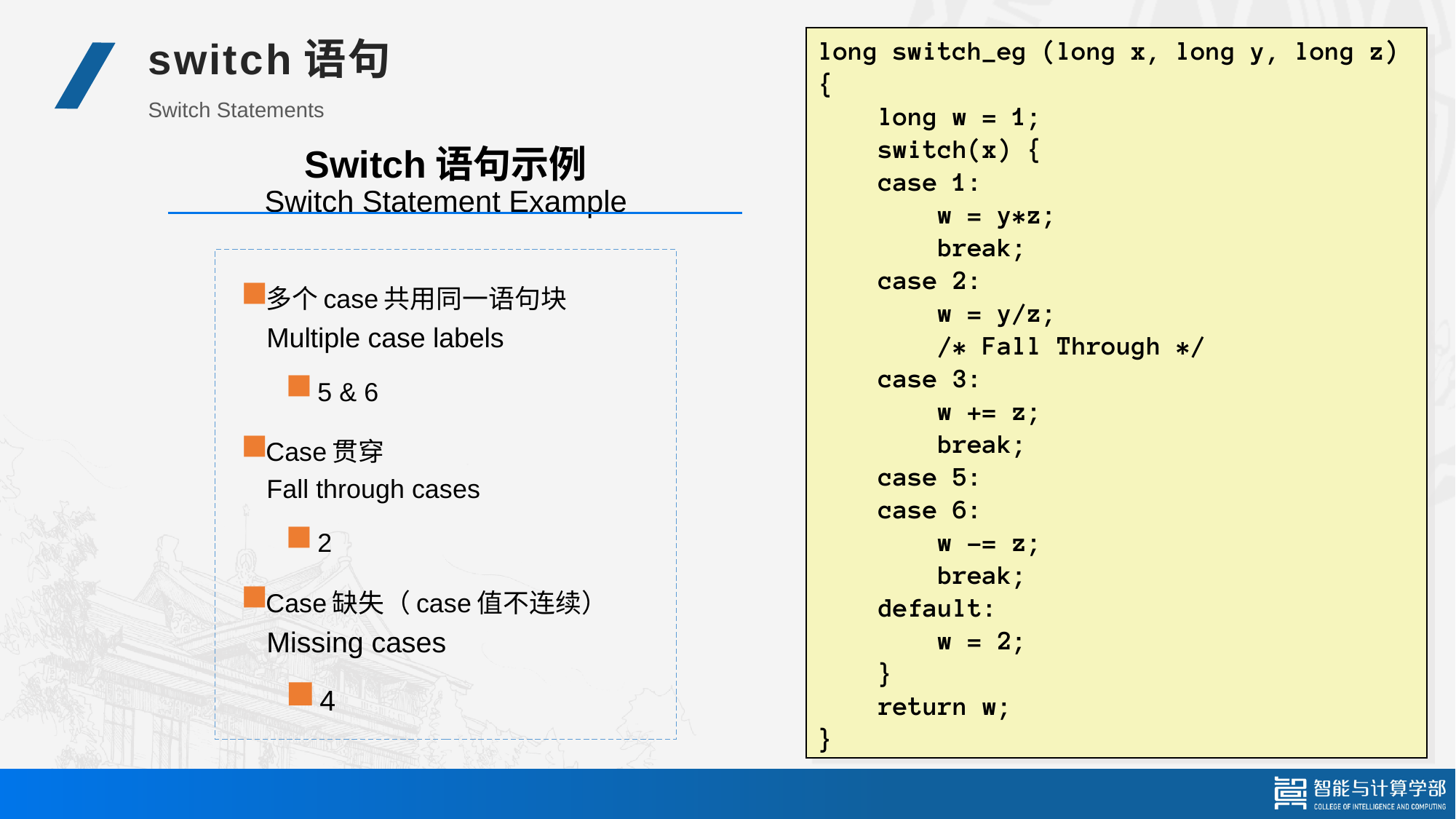

long switch_eg (long x, long y, long z)
{
    long w = 1;
    switch(x) {
    case 1:
        w = y*z;
        break;
    case 2:
        w = y/z;
        /* Fall Through */
    case 3:
        w += z;
        break;
    case 5:
    case 6:
        w -= z;
        break;
    default:
        w = 2;
    }
    return w;
}
switch语句

Switch Statements
Switch语句示例
Switch Statement Example
多个case共用同一语句块
Multiple case labels
 5 & 6
Case贯穿
Fall through cases
 2
Case缺失（case值不连续）
Missing cases
 4